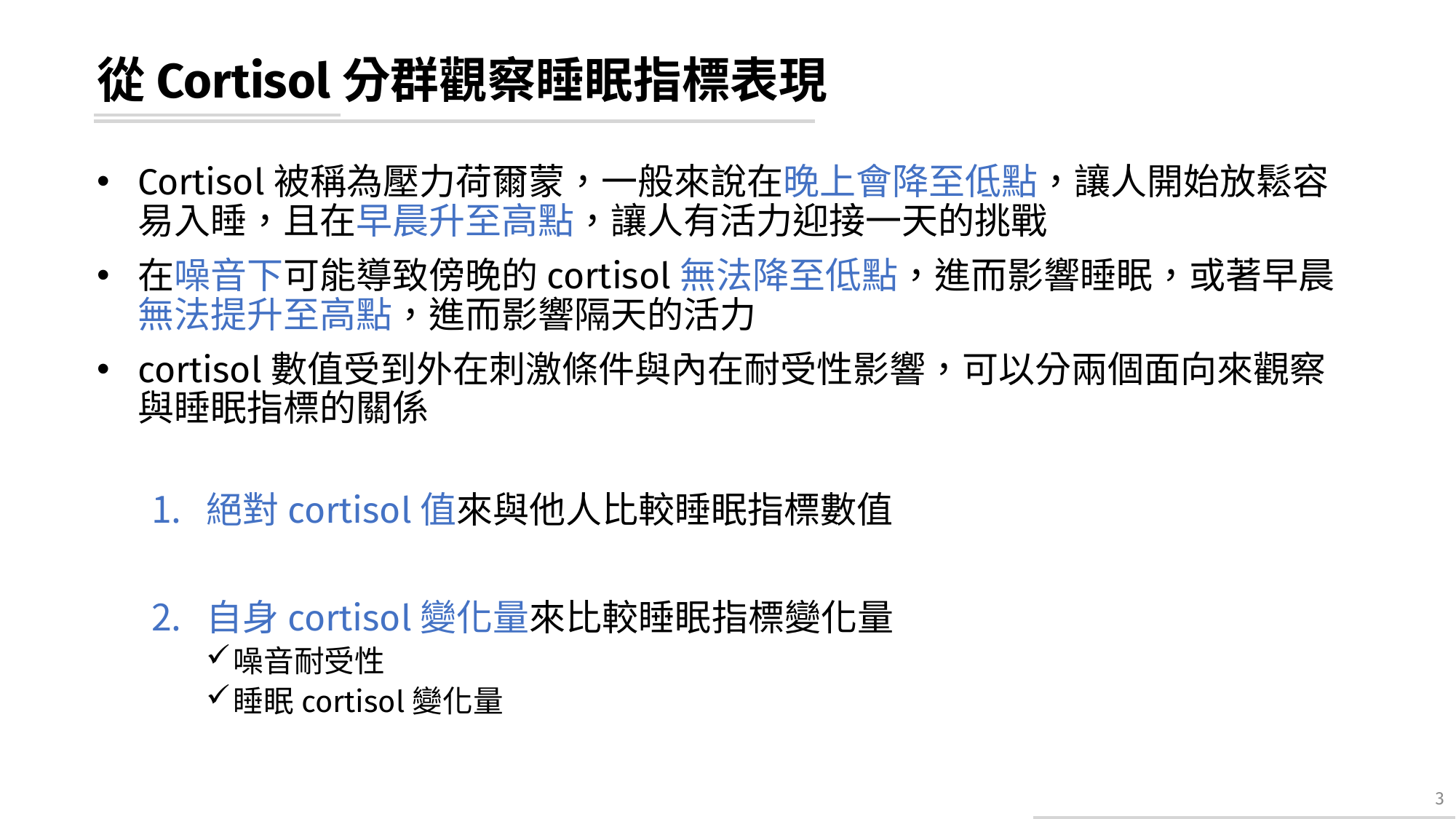

# 從Cortisol分群觀察睡眠指標表現
Cortisol被稱為壓力荷爾蒙，一般來說在晚上會降至低點，讓人開始放鬆容易入睡，且在早晨升至高點，讓人有活力迎接一天的挑戰
在噪音下可能導致傍晚的cortisol無法降至低點，進而影響睡眠，或著早晨無法提升至高點，進而影響隔天的活力
cortisol數值受到外在刺激條件與內在耐受性影響，可以分兩個面向來觀察與睡眠指標的關係

絕對cortisol值來與他人比較睡眠指標數值

自身cortisol變化量來比較睡眠指標變化量
噪音耐受性
睡眠cortisol變化量

3